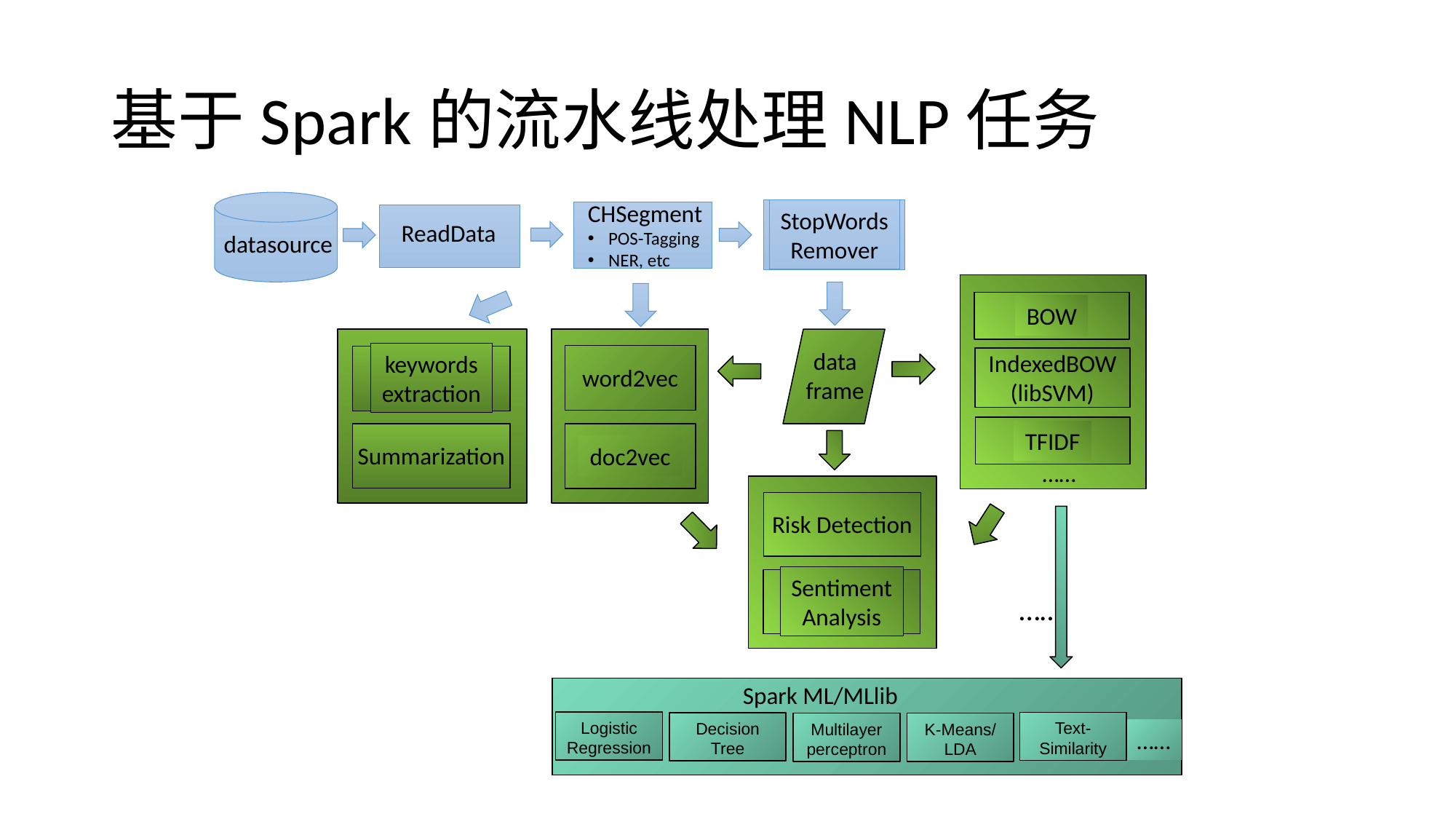

# 基于Spark的流水线处理NLP任务
StopWords
Remover

CHSegment
POS-Tagging
NER, etc

datasource

ReadData

BOW
IndexedBOW
(libSVM)

TFIDF
……

word2vec

doc2vec

keywords
extraction

Summarization

data
frame

Risk Detection
Sentiment
Analysis

……
Spark ML/MLlib

Logistic Regression
Text-Similarity
Decision Tree
Multilayer perceptron
K-Means/
LDA
……